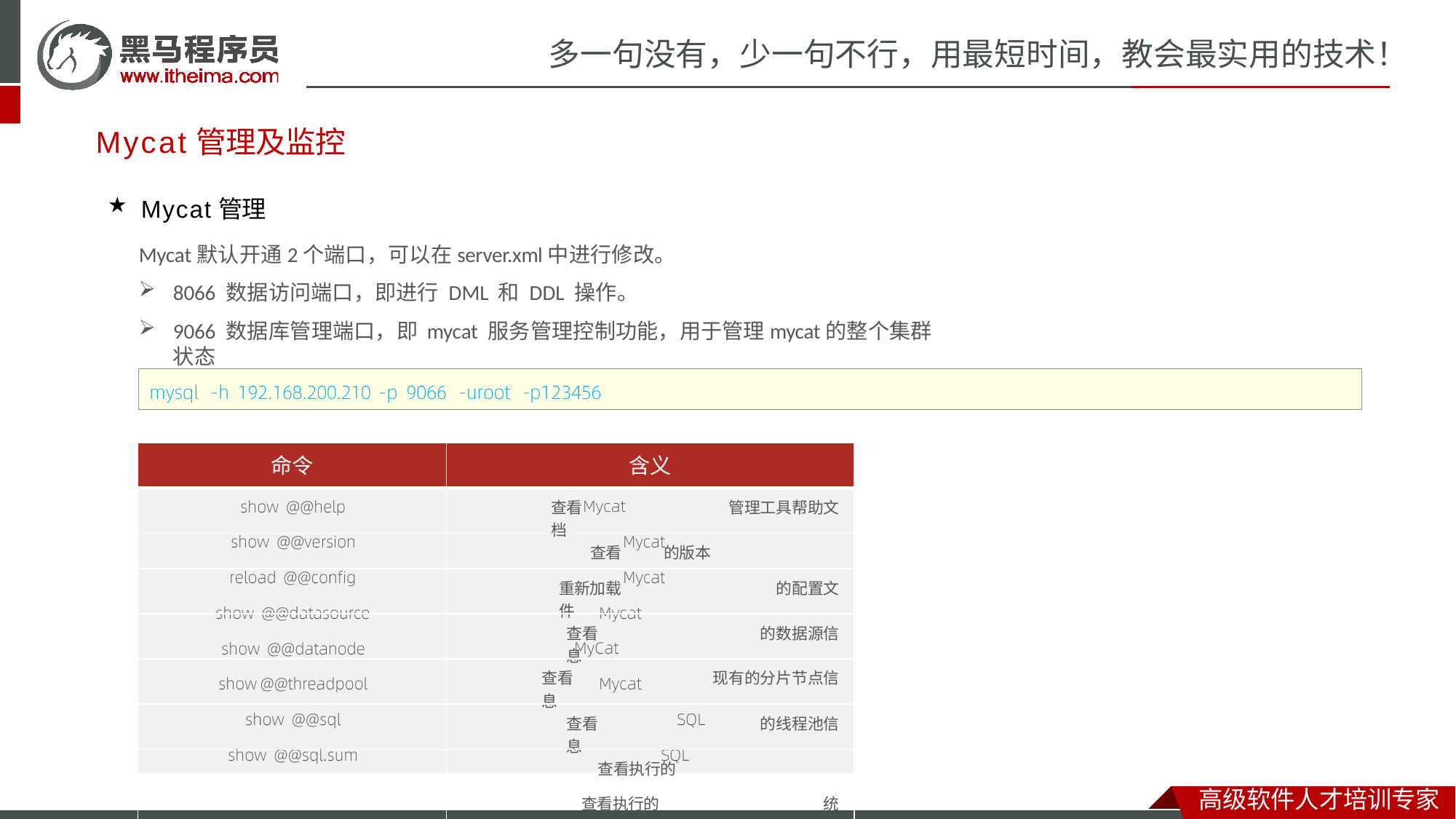

# 多一句没有，少一句不行，用最短时间，教会最实用的技术！

Mycat管理及监控
Mycat管理
Mycat默认开通2个端口，可以在server.xml中进行修改。
8066 数据访问端口，即进行 DML 和 DDL 操作。
9066 数据库管理端口，即mycat 服务管理控制功能，用于管理mycat的整个集群状态

| 命令 | 含义 |
| --- | --- |
|  | 查看 管理工具帮助文档 |
|  | 查看 的版本 |
|  | 重新加载 的配置文件 |
|  | 查看 的数据源信息 |
|  | 查看 现有的分片节点信息 |
|  | 查看 的线程池信息 |
|  | 查看执行的 |
|  | 查看执行的 统计 |

高级软件人才培训专家